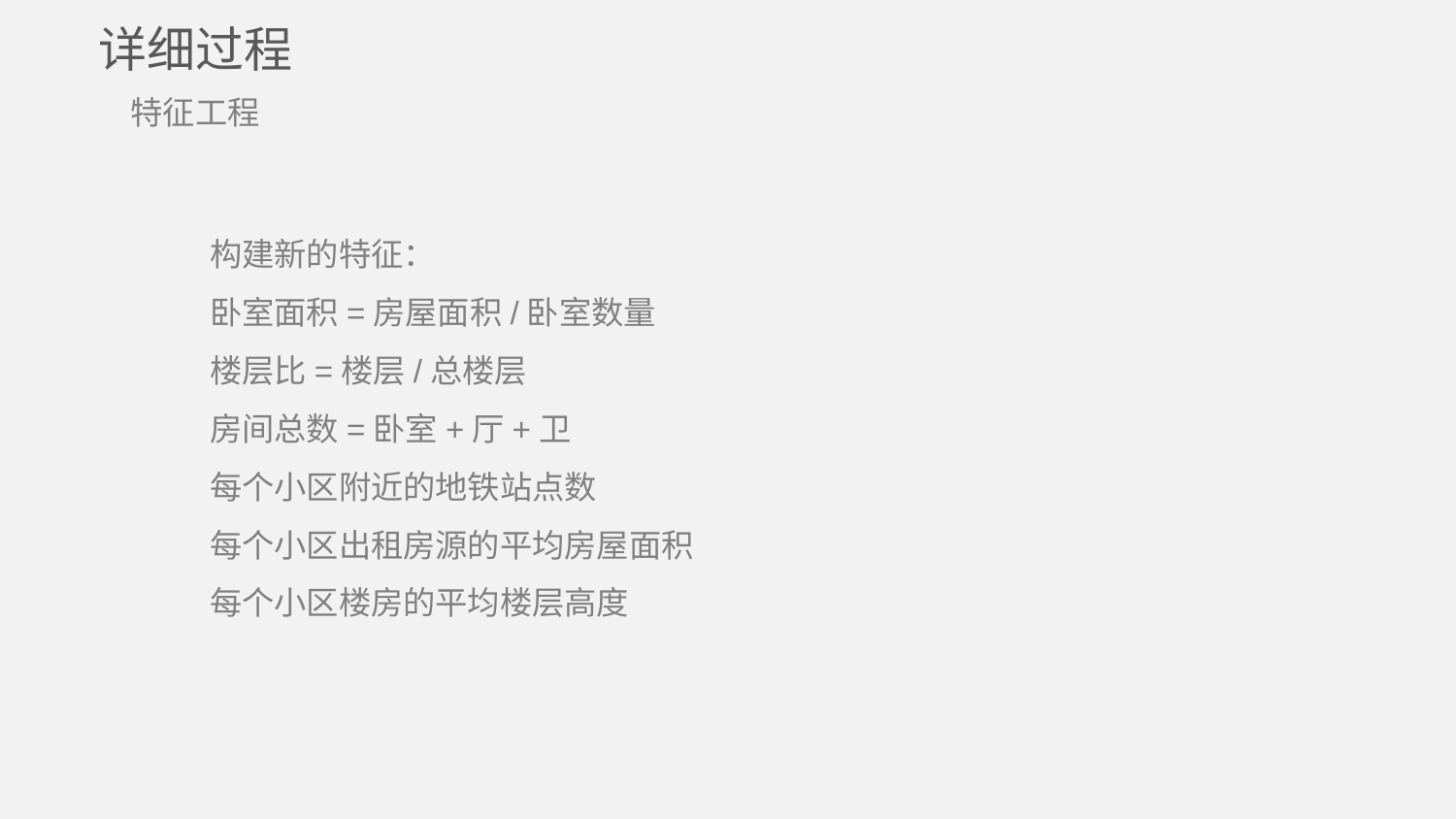

详细过程
特征工程
构建新的特征：
卧室面积=房屋面积/卧室数量
楼层比=楼层/总楼层
房间总数=卧室+厅+卫
每个小区附近的地铁站点数
每个小区出租房源的平均房屋面积
每个小区楼房的平均楼层高度